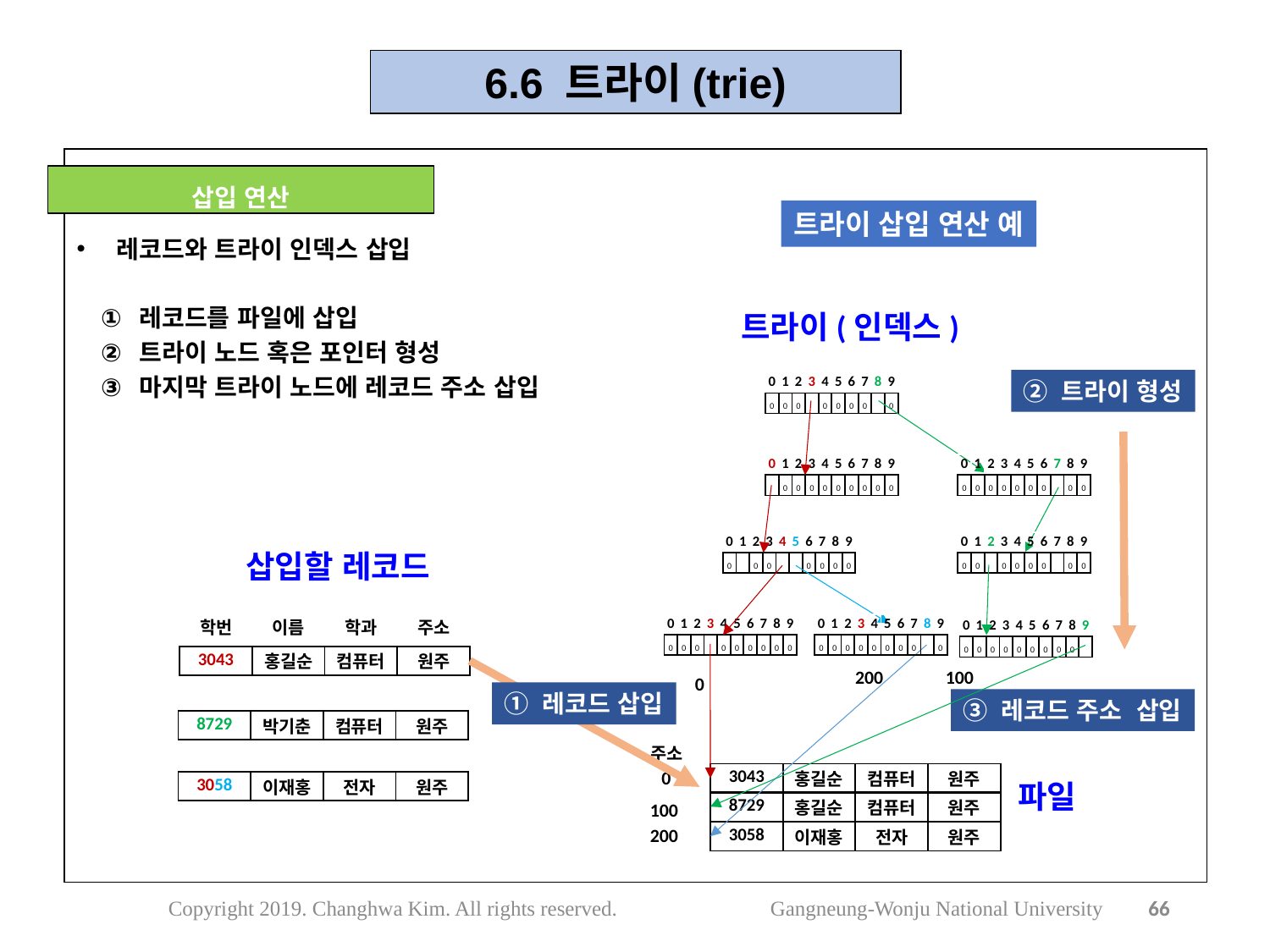

6.6 트라이(trie)

레코드와 트라이 인덱스 삽입

레코드를 파일에 삽입
트라이 노드 혹은 포인터 형성
마지막 트라이 노드에 레코드 주소 삽입

삽입 연산
트라이 삽입 연산 예
트라이(인덱스)
② 트라이 형성
| 0 | 1 | 2 | 3 | 4 | 5 | 6 | 7 | 8 | 9 |
| --- | --- | --- | --- | --- | --- | --- | --- | --- | --- |
| 0 | 0 | 0 |  | 0 | 0 | 0 | 0 |  | 0 |
| 0 | 1 | 2 | 3 | 4 | 5 | 6 | 7 | 8 | 9 |
| --- | --- | --- | --- | --- | --- | --- | --- | --- | --- |
|  | 0 | 0 | 0 | 0 | 0 | 0 | 0 | 0 | 0 |
| 0 | 1 | 2 | 3 | 4 | 5 | 6 | 7 | 8 | 9 |
| --- | --- | --- | --- | --- | --- | --- | --- | --- | --- |
| 0 | 0 | 0 | 0 | 0 | 0 | 0 |  | 0 | 0 |
| 0 | 1 | 2 | 3 | 4 | 5 | 6 | 7 | 8 | 9 |
| --- | --- | --- | --- | --- | --- | --- | --- | --- | --- |
| 0 |  | 0 | 0 |  |  | 0 | 0 | 0 | 0 |
| 0 | 1 | 2 | 3 | 4 | 5 | 6 | 7 | 8 | 9 |
| --- | --- | --- | --- | --- | --- | --- | --- | --- | --- |
| 0 | 0 |  | 0 | 0 | 0 | 0 |  | 0 | 0 |
삽입할 레코드
| 학번 | 이름 | 학과 | 주소 |
| --- | --- | --- | --- |
| 0 | 1 | 2 | 3 | 4 | 5 | 6 | 7 | 8 | 9 |
| --- | --- | --- | --- | --- | --- | --- | --- | --- | --- |
| 0 | 0 | 0 |  | 0 | 0 | 0 | 0 | 0 | 0 |
| 0 | 1 | 2 | 3 | 4 | 5 | 6 | 7 | 8 | 9 |
| --- | --- | --- | --- | --- | --- | --- | --- | --- | --- |
| 0 | 0 | 0 | 0 | 0 | 0 | 0 | 0 |  | 0 |
| 0 | 1 | 2 | 3 | 4 | 5 | 6 | 7 | 8 | 9 |
| --- | --- | --- | --- | --- | --- | --- | --- | --- | --- |
| 0 | 0 | 0 | 0 | 0 | 0 | 0 | 0 | 0 |  |
| 3043 | 홍길순 | 컴퓨터 | 원주 |
| --- | --- | --- | --- |
200
100
0
① 레코드 삽입
③ 레코드 주소  삽입
| 8729 | 박기춘 | 컴퓨터 | 원주 |
| --- | --- | --- | --- |
주소
0
| 3043 | 홍길순 | 컴퓨터 | 원주 |
| --- | --- | --- | --- |
파일
| 3058 | 이재홍 | 전자 | 원주 |
| --- | --- | --- | --- |
| 8729 | 홍길순 | 컴퓨터 | 원주 |
| --- | --- | --- | --- |
100
200
| 3058 | 이재홍 | 전자 | 원주 |
| --- | --- | --- | --- |
Copyright 2019. Changhwa Kim. All rights reserved.                             Gangneung-Wonju National University
66
66